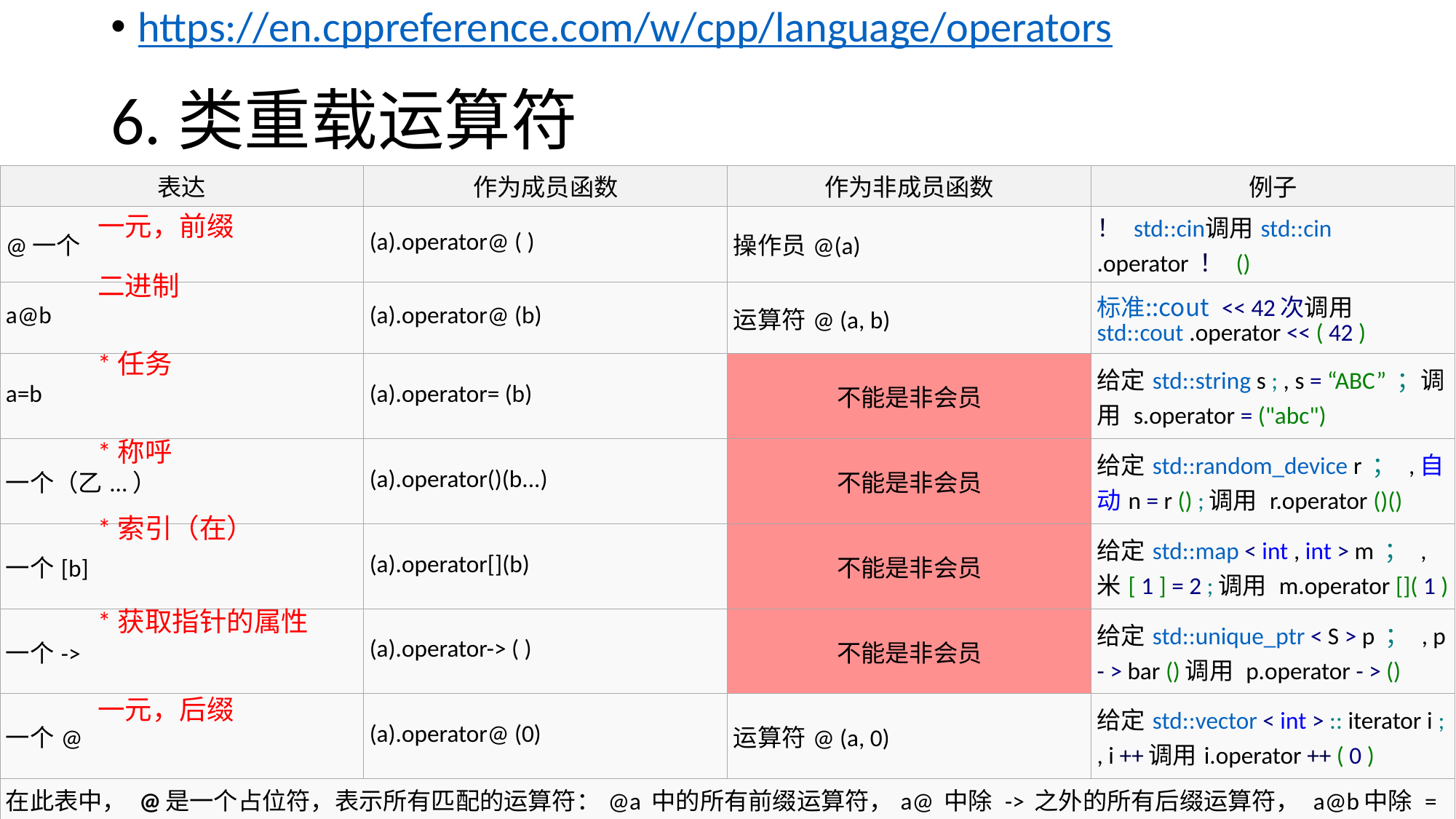

https://en.cppreference.com/w/cpp/language/operators

# 6.类重载运算符
| 表达 | 作为成员函数 | 作为非成员函数 | 例子 |
| --- | --- | --- | --- |
| @一个 | (a).operator@ ( ) | 操作员@(a) | ！ std::cin调用std::cin .operator ！ () |
| a@b | (a).operator@ (b) | 运算符@ (a, b) | 标准::cout << 42次调用std::cout .operator << ( 42 ) |
| a=b | (a).operator= (b) | 不能是非会员 | 给定std::string s ; , s = “ABC” ；调用 s.operator = ("abc") |
| 一个（乙...） | (a).operator()(b...) | 不能是非会员 | 给定std::random\_device r ； ,自动n = r () ;调用 r.operator ()() |
| 一个[b] | (a).operator[](b) | 不能是非会员 | 给定std::map < int , int > m ； , 米[ 1 ] = 2 ;调用 m.operator []( 1 ) |
| 一个-> | (a).operator-> ( ) | 不能是非会员 | 给定std::unique\_ptr < S > p ； , p - > bar ()调用 p.operator - > () |
| 一个@ | (a).operator@ (0) | 运算符@ (a, 0) | 给定std::vector < int > :: iterator i ; , i ++调用i.operator ++ ( 0 ) |
| 在此表中， @是一个占位符，表示所有匹配的运算符：@a 中的所有前缀运算符，a@ 中除 -> 之外的所有后缀运算符， a@b中除 = 之外的所有中缀运算符 |  |  |  |
一元，前缀
二进制
*任务
*称呼
*索引（在）
*获取指针的属性
一元，后缀